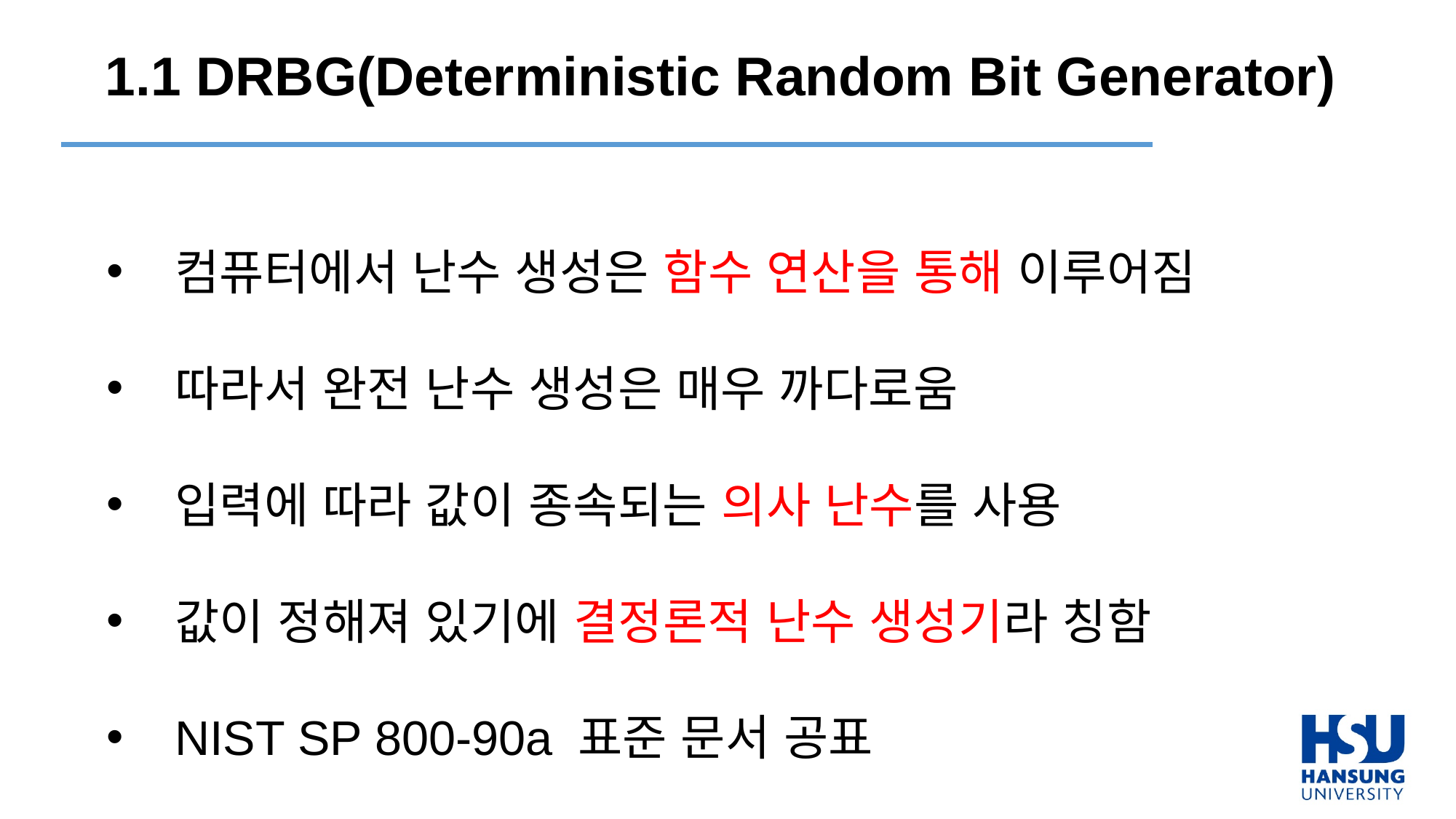

1.1 DRBG(Deterministic Random Bit Generator)
컴퓨터에서 난수 생성은 함수 연산을 통해 이루어짐
따라서 완전 난수 생성은 매우 까다로움
입력에 따라 값이 종속되는 의사 난수를 사용
값이 정해져 있기에 결정론적 난수 생성기라 칭함
NIST SP 800-90a 표준 문서 공표